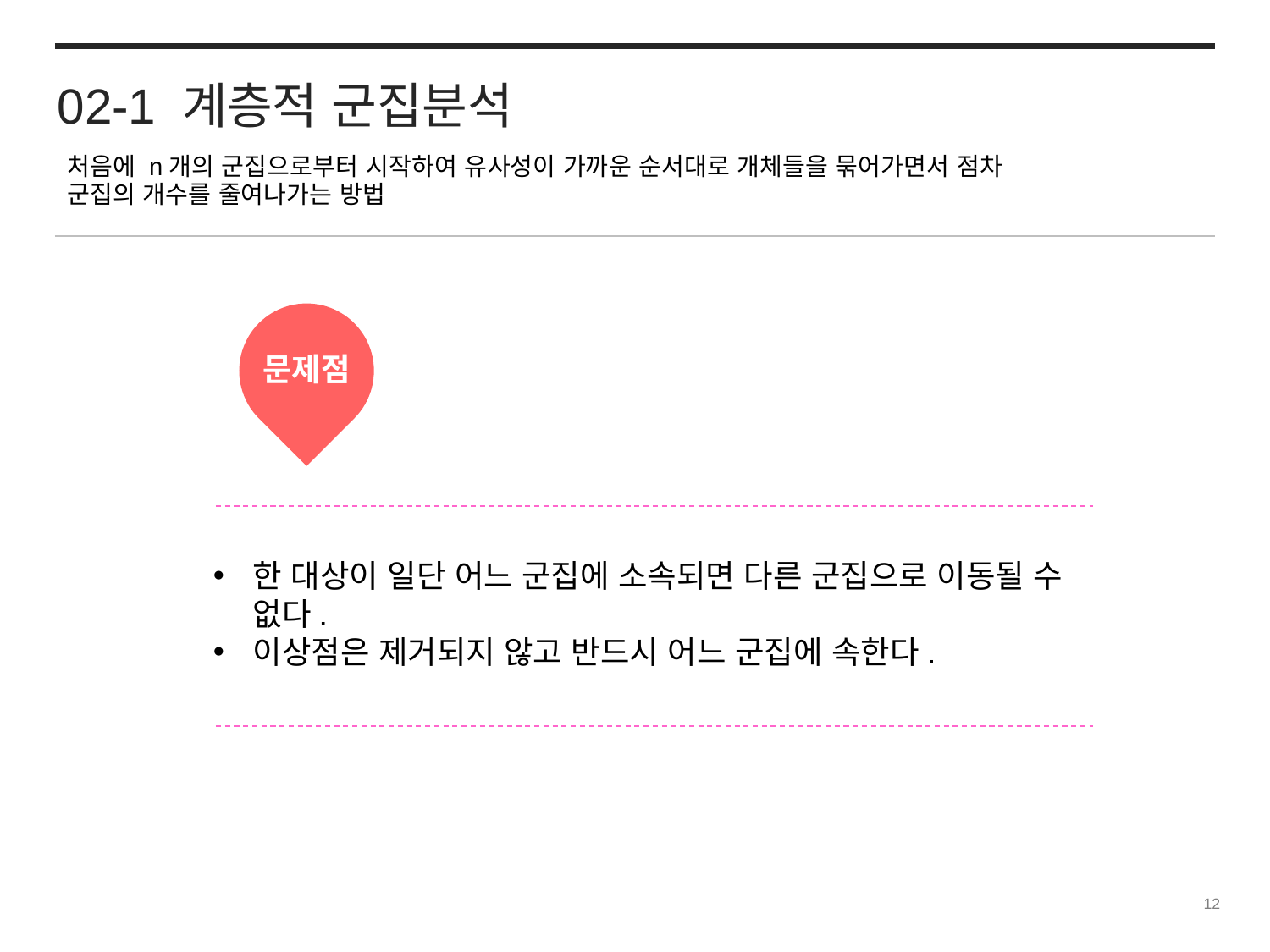

02-1 계층적 군집분석
처음에 n개의 군집으로부터 시작하여 유사성이 가까운 순서대로 개체들을 묶어가면서 점차 군집의 개수를 줄여나가는 방법

문제점
한 대상이 일단 어느 군집에 소속되면 다른 군집으로 이동될 수 없다.
이상점은 제거되지 않고 반드시 어느 군집에 속한다.